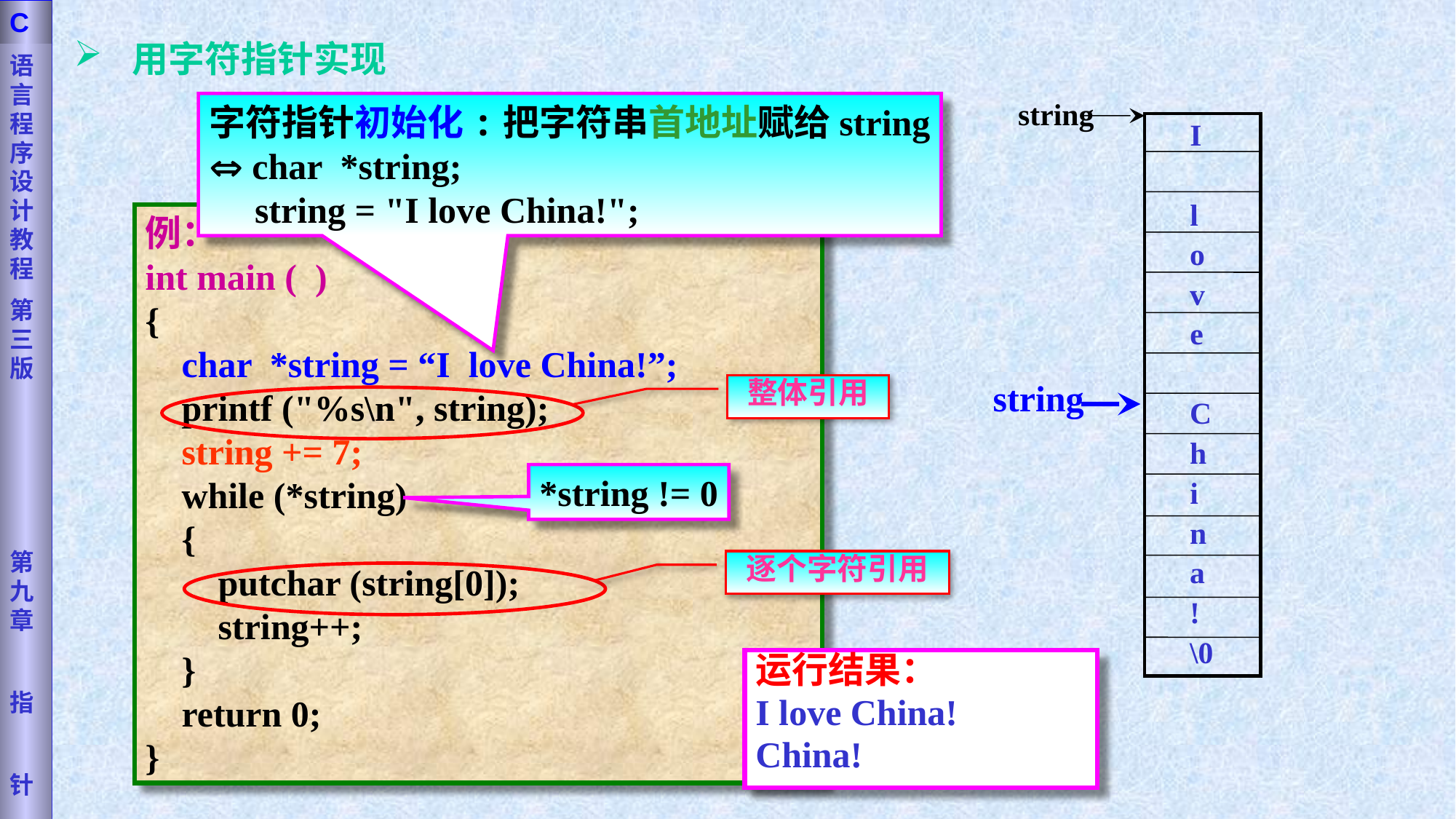

语言程序设计教程
第三版

第九章

指

针
C
 用字符指针实现
string
I

l
o
v
e
C
h
i
n
a
!
\0
字符指针初始化:把字符串首地址赋给string
⇔ char  *string;
     string = "I love China!";
例：
int main (  )
{
    char  *string = “I  love China!”;
    printf ("%s\n", string);
    string += 7;
    while (*string)
    {
        putchar (string[0]);
        string++;
    }
    return 0;
}
string

整体引用

*string != 0
逐个字符引用

运行结果：
I love China!
China!